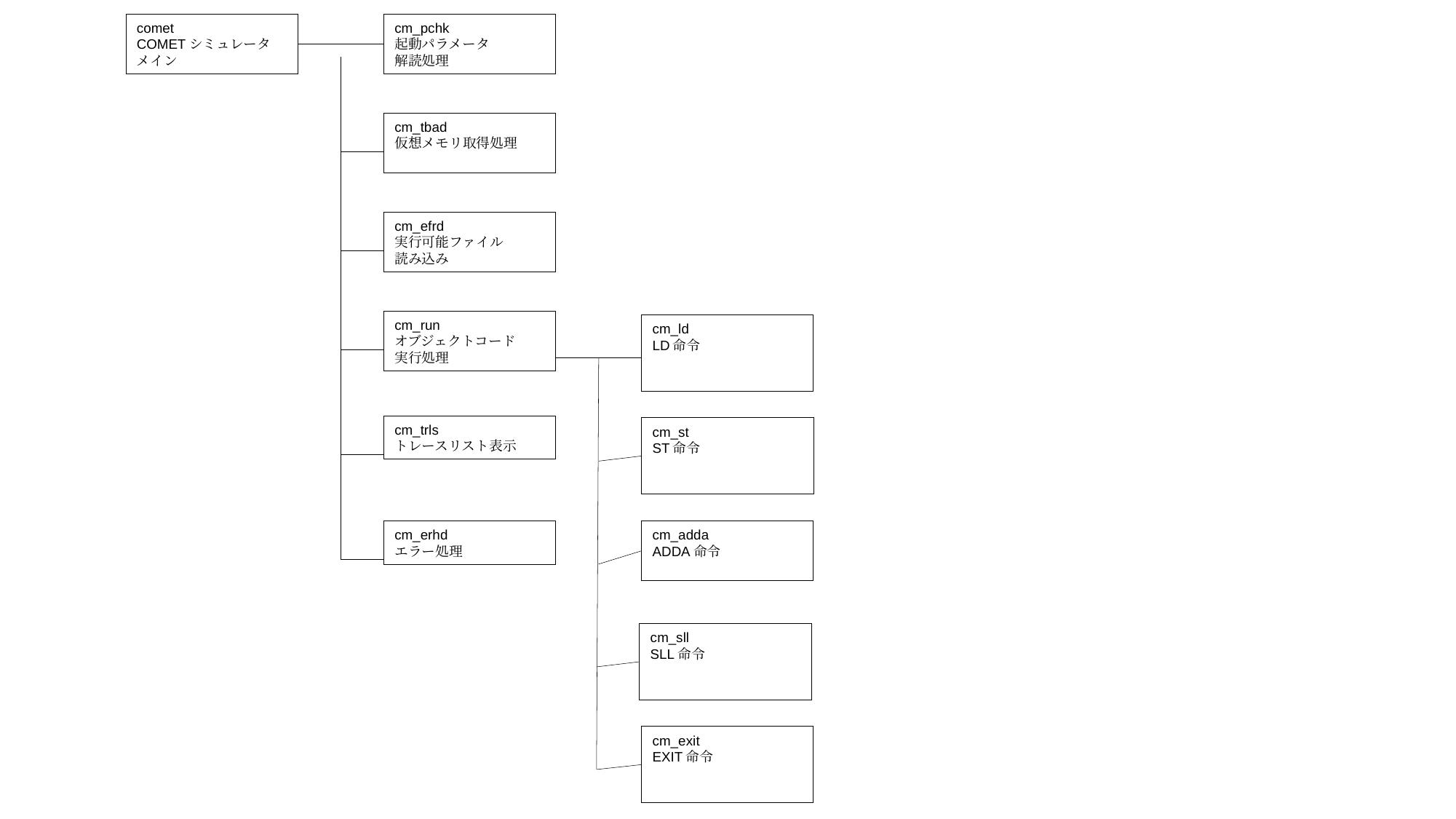

comet
COMETシミュレータ
メイン
cm_pchk
起動パラメータ
解読処理
cm_tbad
仮想メモリ取得処理

cm_efrd
実行可能ファイル
読み込み
cm_run
オブジェクトコード
実行処理
cm_ld
LD命令

cm_trls
トレースリスト表示
cm_st
ST命令

cm_adda
ADDA命令

cm_erhd
エラー処理
cm_sll
SLL命令

cm_exit
EXIT命令